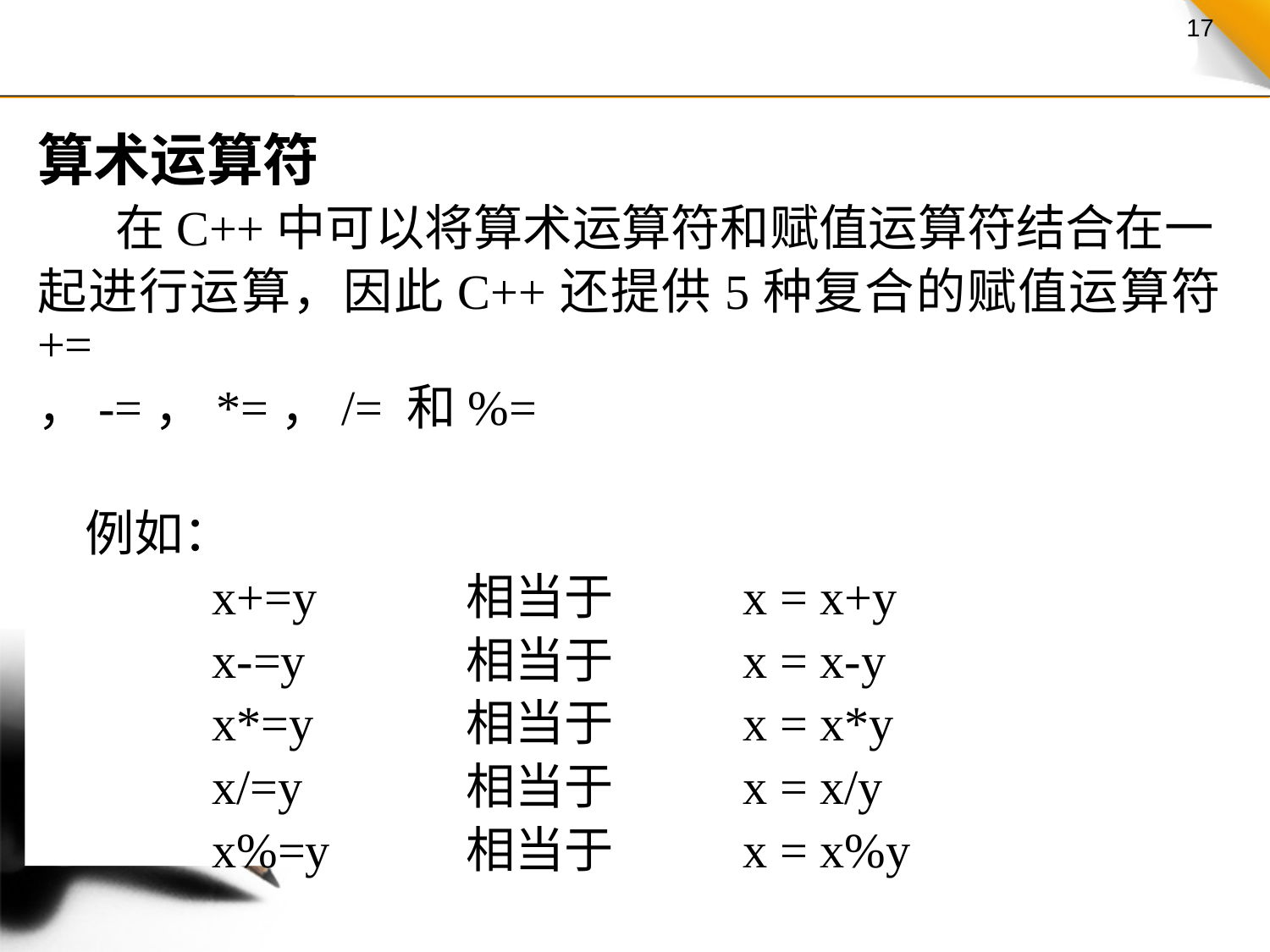

算术运算符
      在C++中可以将算术运算符和赋值运算符结合在一
起进行运算，因此C++还提供5种复合的赋值运算符+=
，-=，*=，/= 和%=

 	例如：
      	x+=y  	相当于	 x = x+y
     	x-=y		相当于	 x = x-y
		x*=y		相当于	 x = x*y
 		x/=y		相当于	 x = x/y
 		x%=y		相当于	 x = x%y